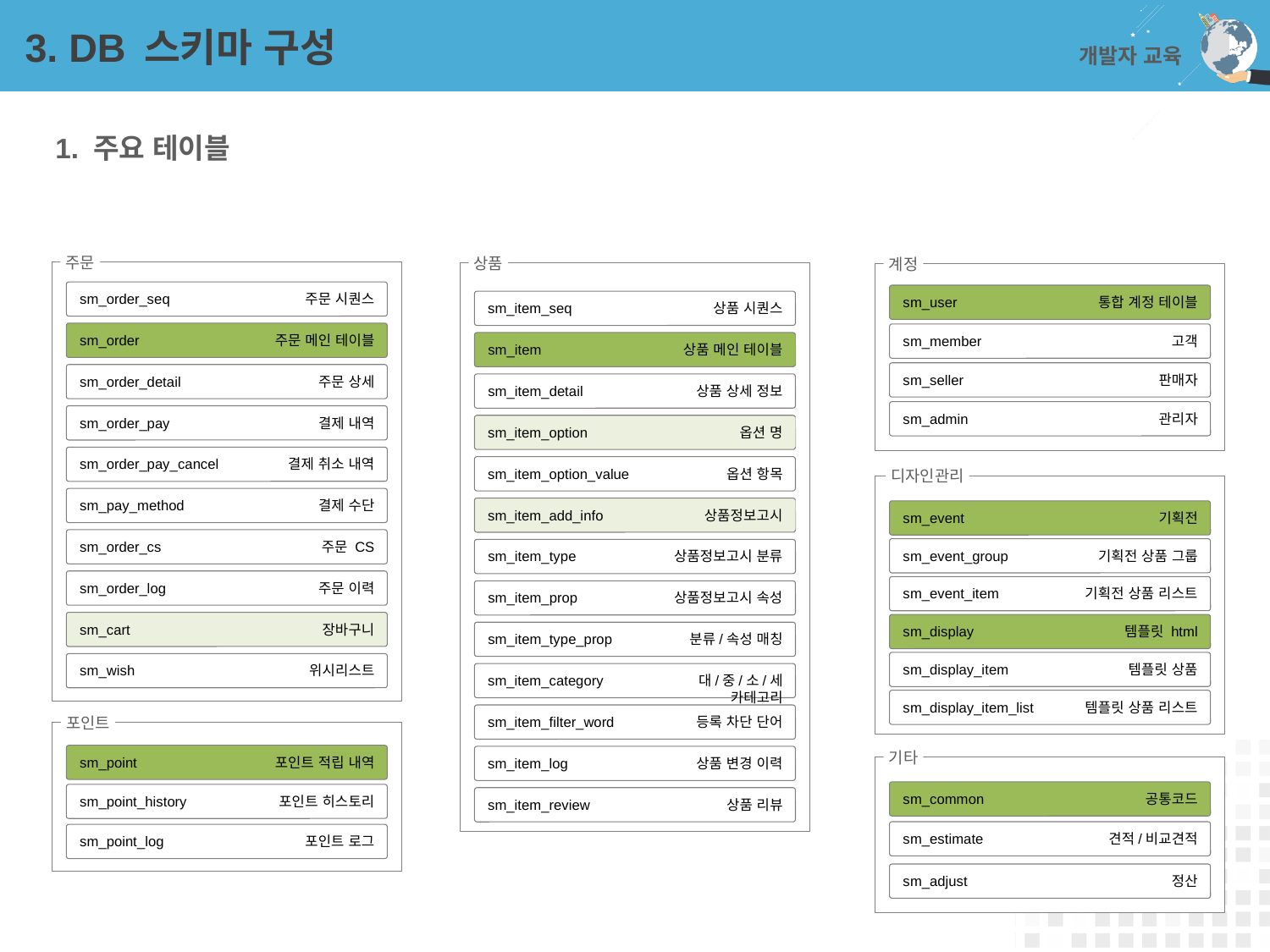

# 3. DB 스키마 구성
개발자 교육
1. 주요 테이블
주문

sm_order_seq
주문 시퀀스

sm_order
주문 메인 테이블

sm_order_detail
주문 상세

sm_order_pay
결제 내역

sm_order_pay_cancel
결제 취소 내역

sm_pay_method
결제 수단

sm_order_cs
주문 CS

sm_order_log
주문 이력

sm_cart
장바구니

sm_wish
위시리스트
상품

sm_item_seq
상품 시퀀스

sm_item
상품 메인 테이블

sm_item_detail
상품 상세 정보

sm_item_option
옵션 명

sm_item_option_value
옵션 항목

sm_item_add_info
상품정보고시

sm_item_type
상품정보고시 분류

sm_item_prop
상품정보고시 속성

sm_item_type_prop
분류/속성 매칭

sm_item_category
대/중/소/세 카테고리

sm_item_filter_word
등록 차단 단어

sm_item_log
상품 변경 이력

sm_item_review
상품 리뷰
계정

sm_user
통합 계정 테이블

sm_member
고객

sm_seller
판매자

sm_admin
관리자
디자인관리

sm_event
기획전

sm_event_group
기획전 상품 그룹

sm_event_item
기획전 상품 리스트

sm_display
템플릿 html

sm_display_item
템플릿 상품

sm_display_item_list
템플릿 상품 리스트
포인트

sm_point
포인트 적립 내역

sm_point_history
포인트 히스토리

sm_point_log
포인트 로그
기타

sm_common
공통코드

sm_estimate
견적/비교견적

sm_adjust
정산